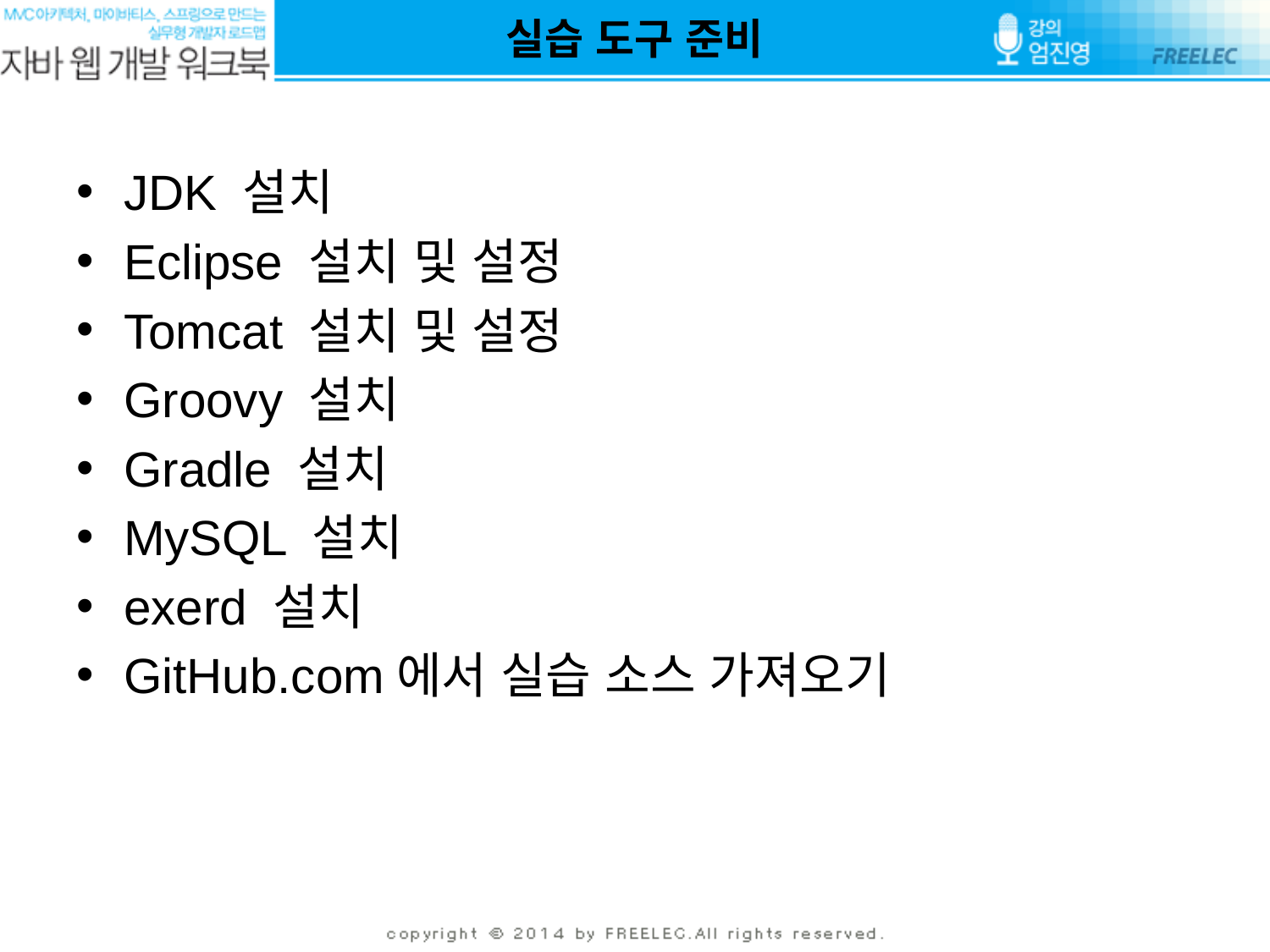

# 실습 도구 준비
JDK 설치
Eclipse 설치 및 설정
Tomcat 설치 및 설정
Groovy 설치
Gradle 설치
MySQL 설치
exerd 설치
GitHub.com에서 실습 소스 가져오기